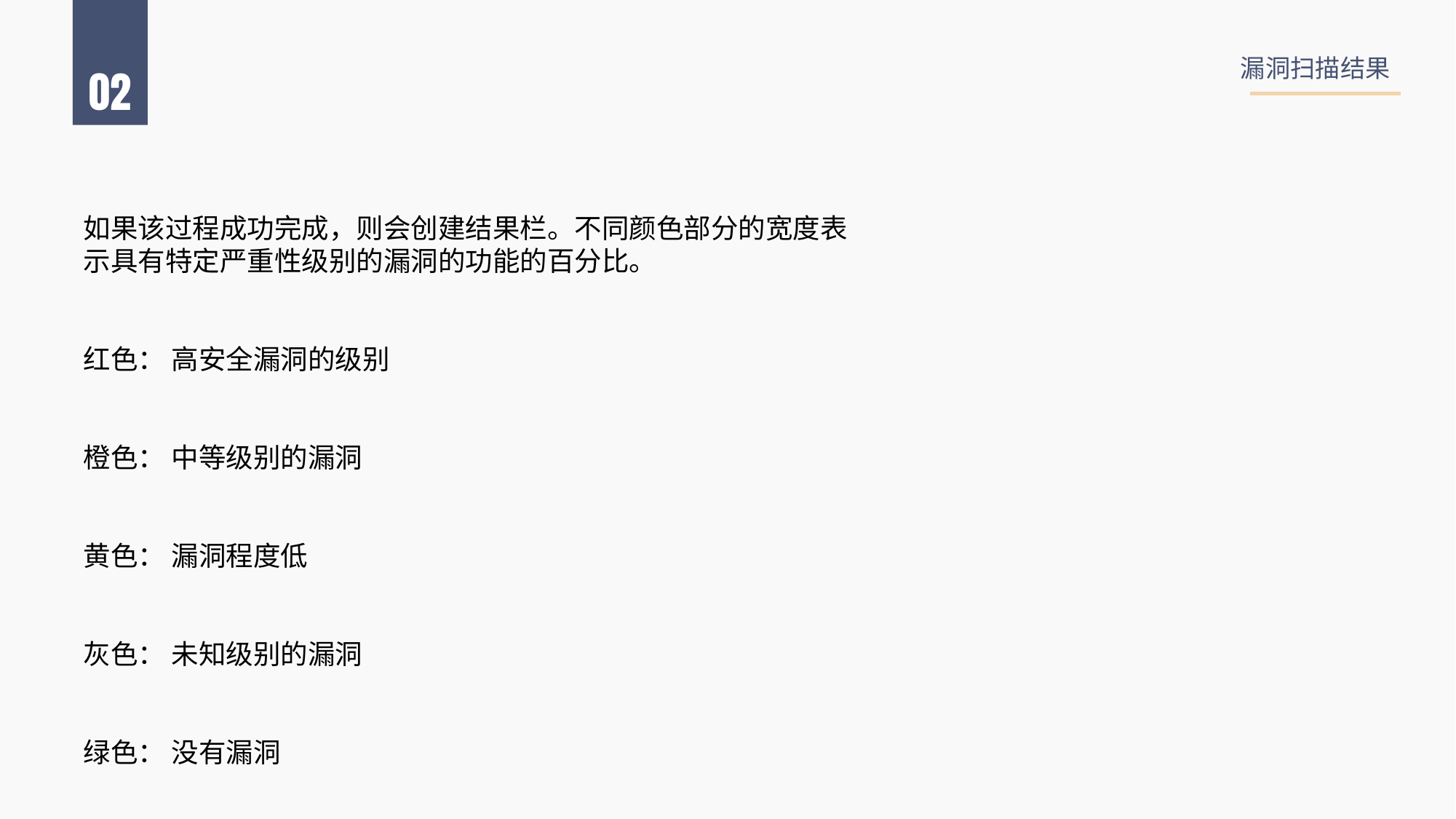

漏洞扫描结果
02
如果该过程成功完成，则会创建结果栏。不同颜色部分的宽度表示具有特定严重性级别的漏洞的功能的百分比。

红色： 高安全漏洞的级别

橙色： 中等级别的漏洞

黄色： 漏洞程度低

灰色： 未知级别的漏洞

绿色： 没有漏洞